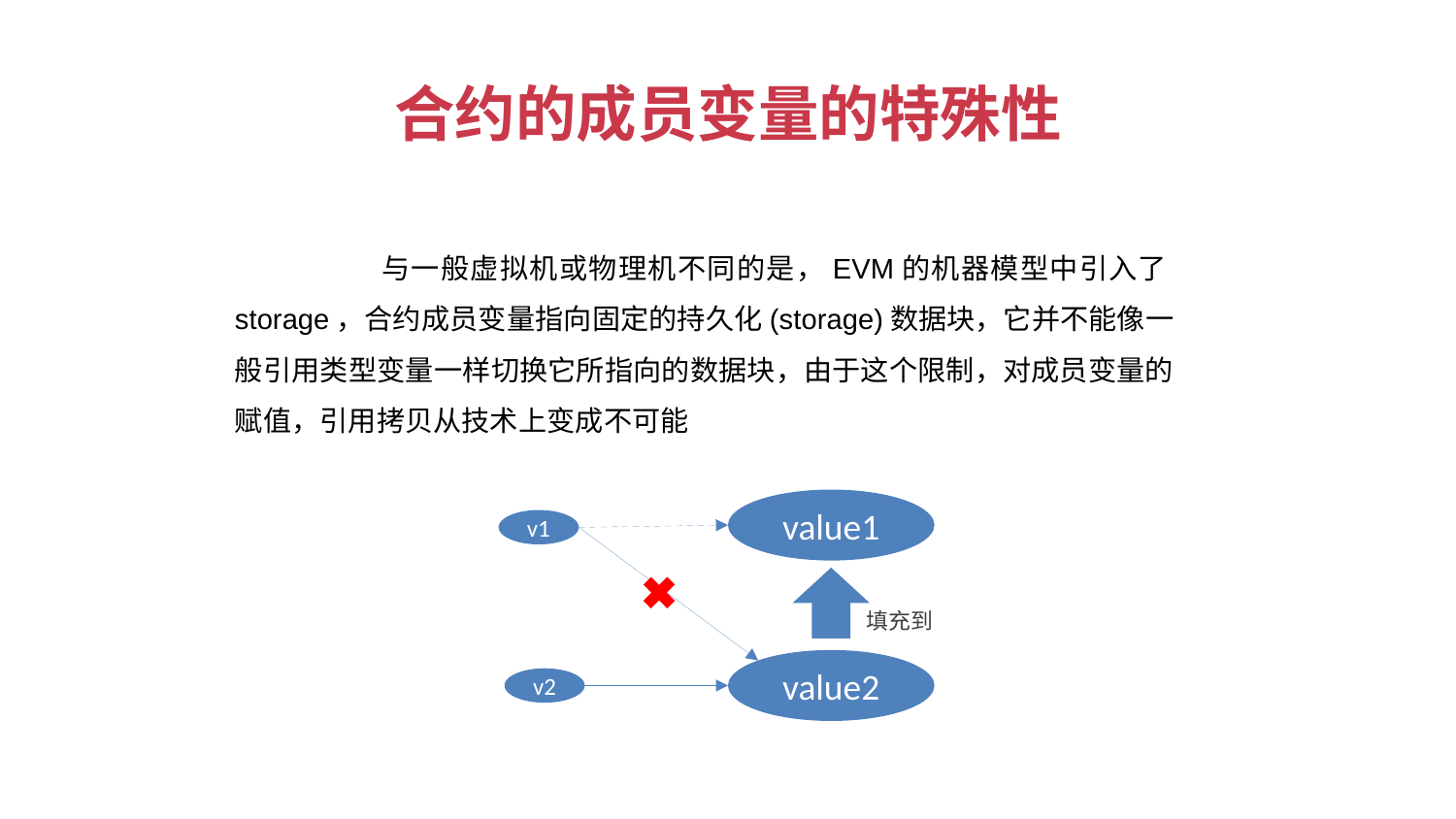

合约的成员变量的特殊性
	与一般虚拟机或物理机不同的是，EVM的机器模型中引入了storage，合约成员变量指向固定的持久化(storage)数据块，它并不能像一般引用类型变量一样切换它所指向的数据块，由于这个限制，对成员变量的赋值，引用拷贝从技术上变成不可能

value1
v1

填充到
value2
v2